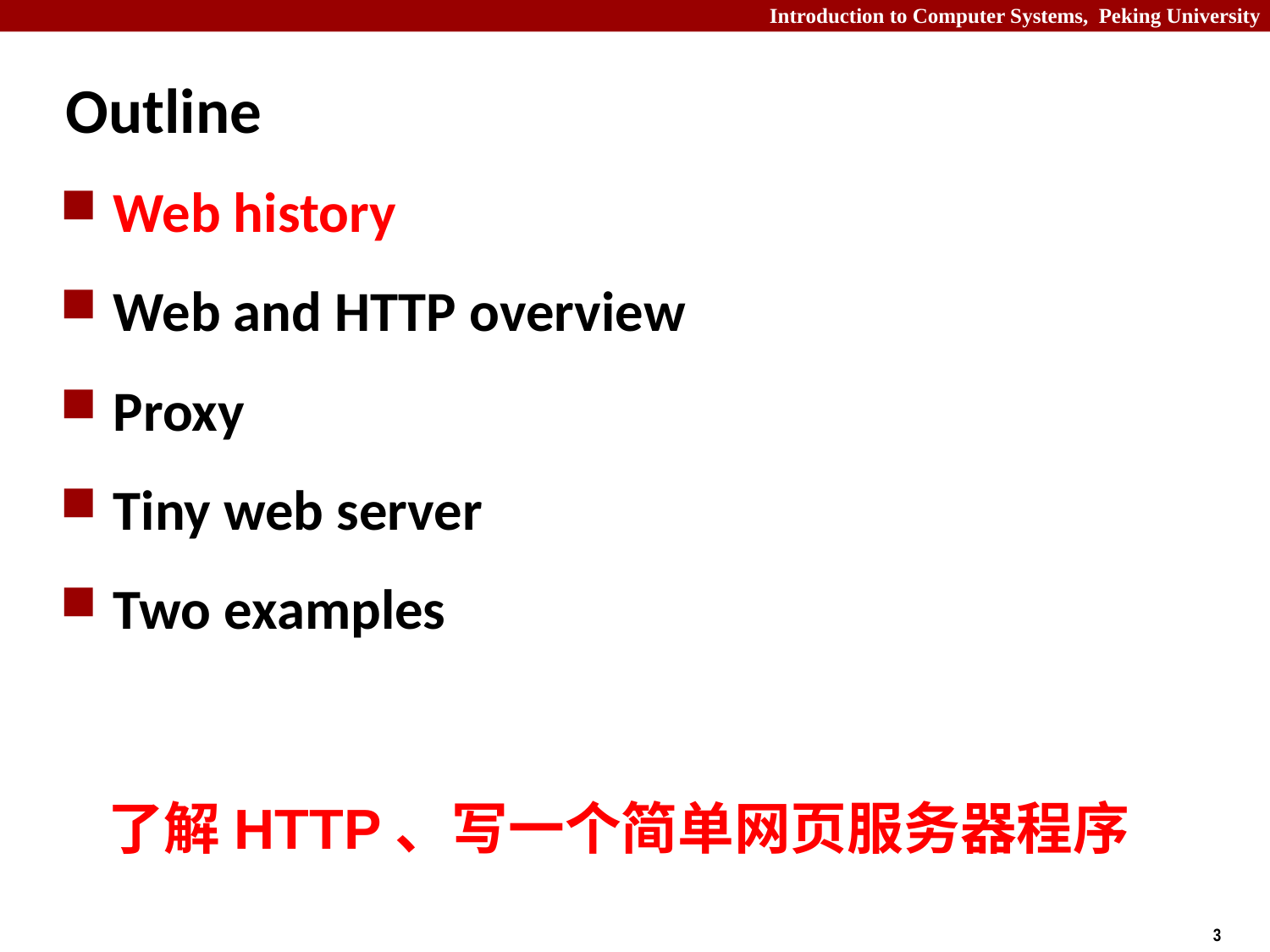

# Outline
Web history
Web and HTTP overview
Proxy
Tiny web server
Two examples
了解HTTP、写一个简单网页服务器程序